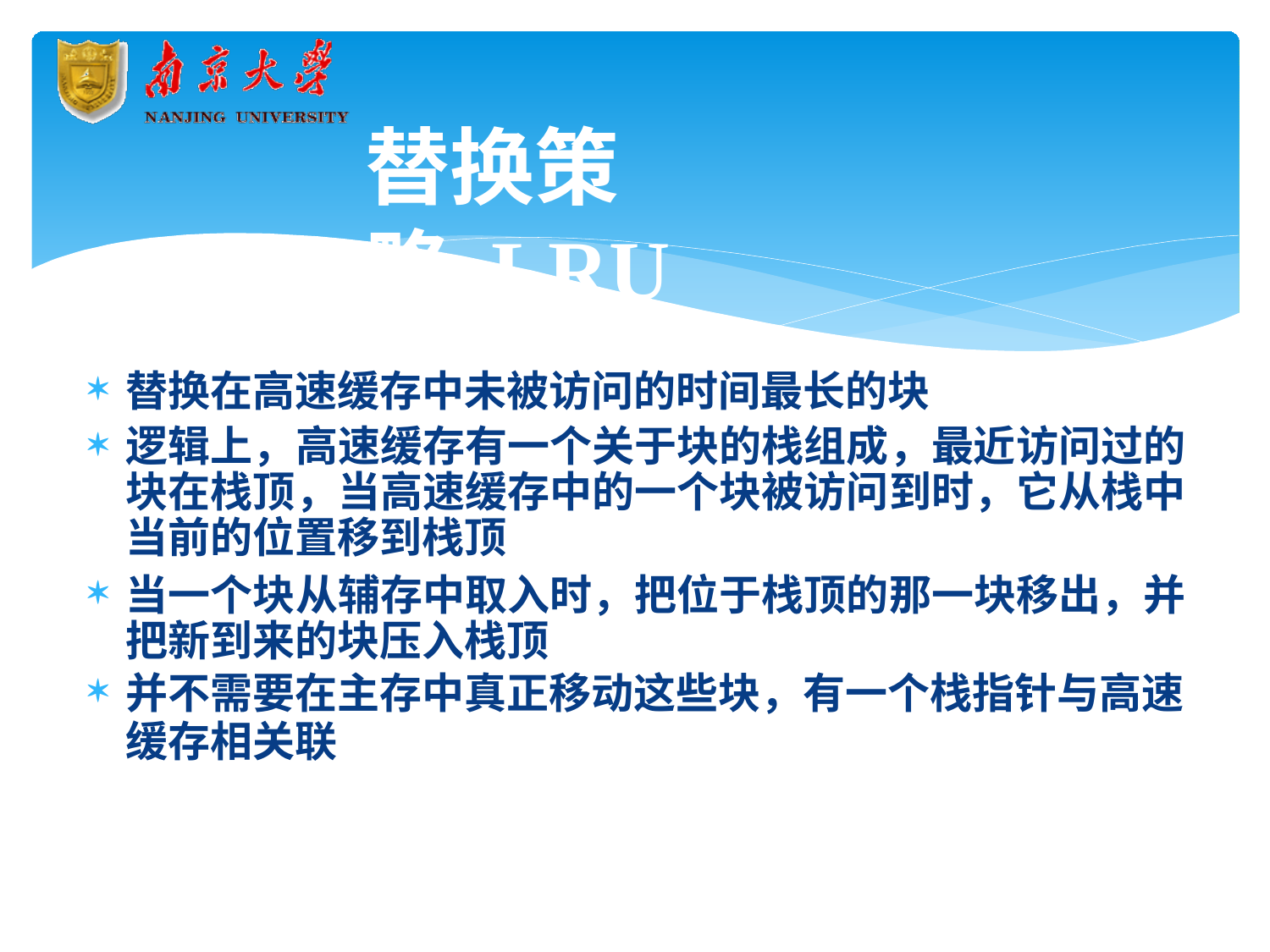

# 替换策略.LRU
替换在高速缓存中未被访问的时间最长的块
逻辑上，高速缓存有一个关于块的栈组成，最近访问过的 块在栈顶，当高速缓存中的一个块被访问到时，它从栈中 当前的位置移到栈顶
当一个块从辅存中取入时，把位于栈顶的那一块移出，并 把新到来的块压入栈顶
并不需要在主存中真正移动这些块，有一个栈指针与高速
缓存相关联